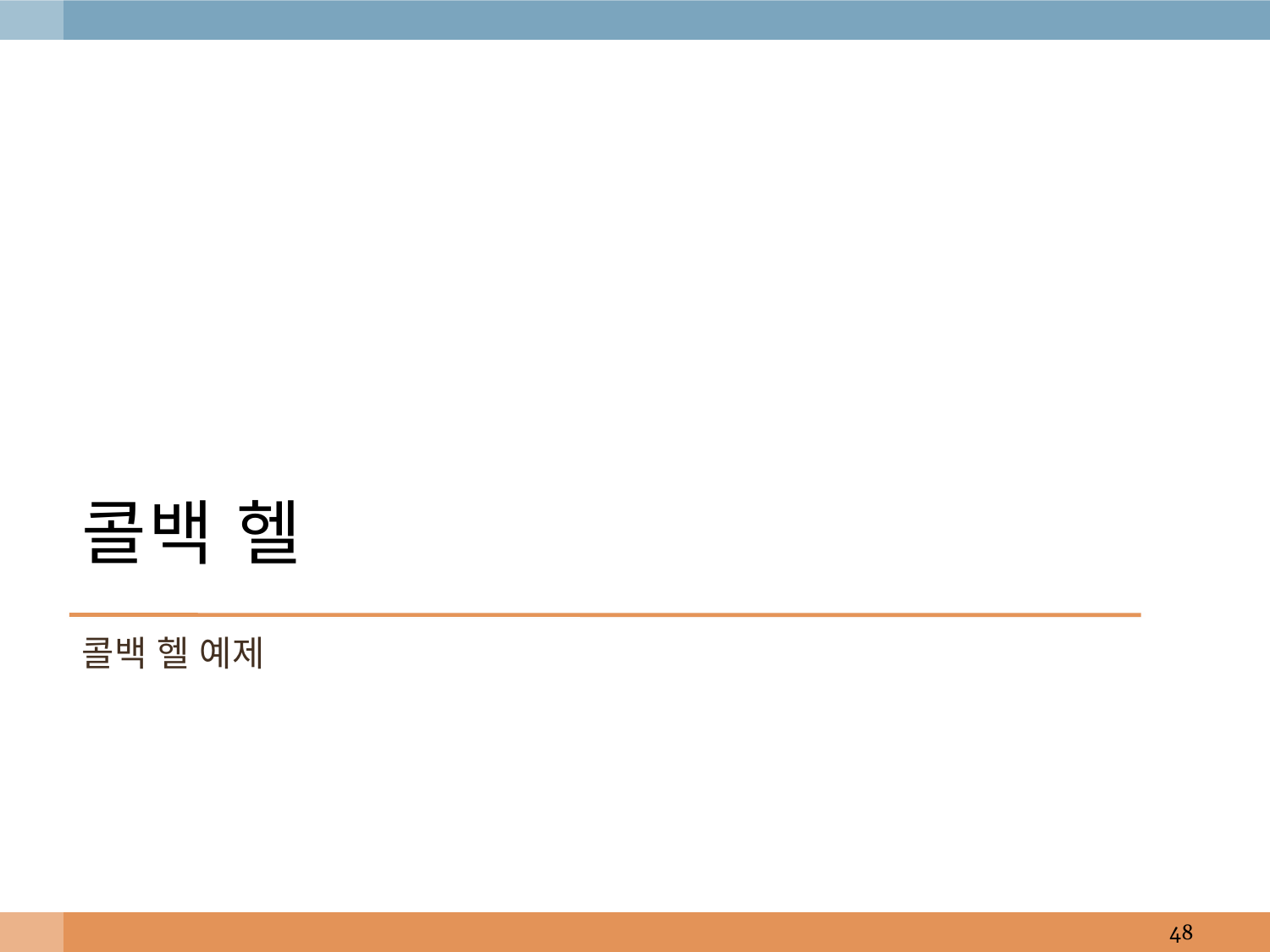

# 콜백 헬
콜백 헬 예제
48